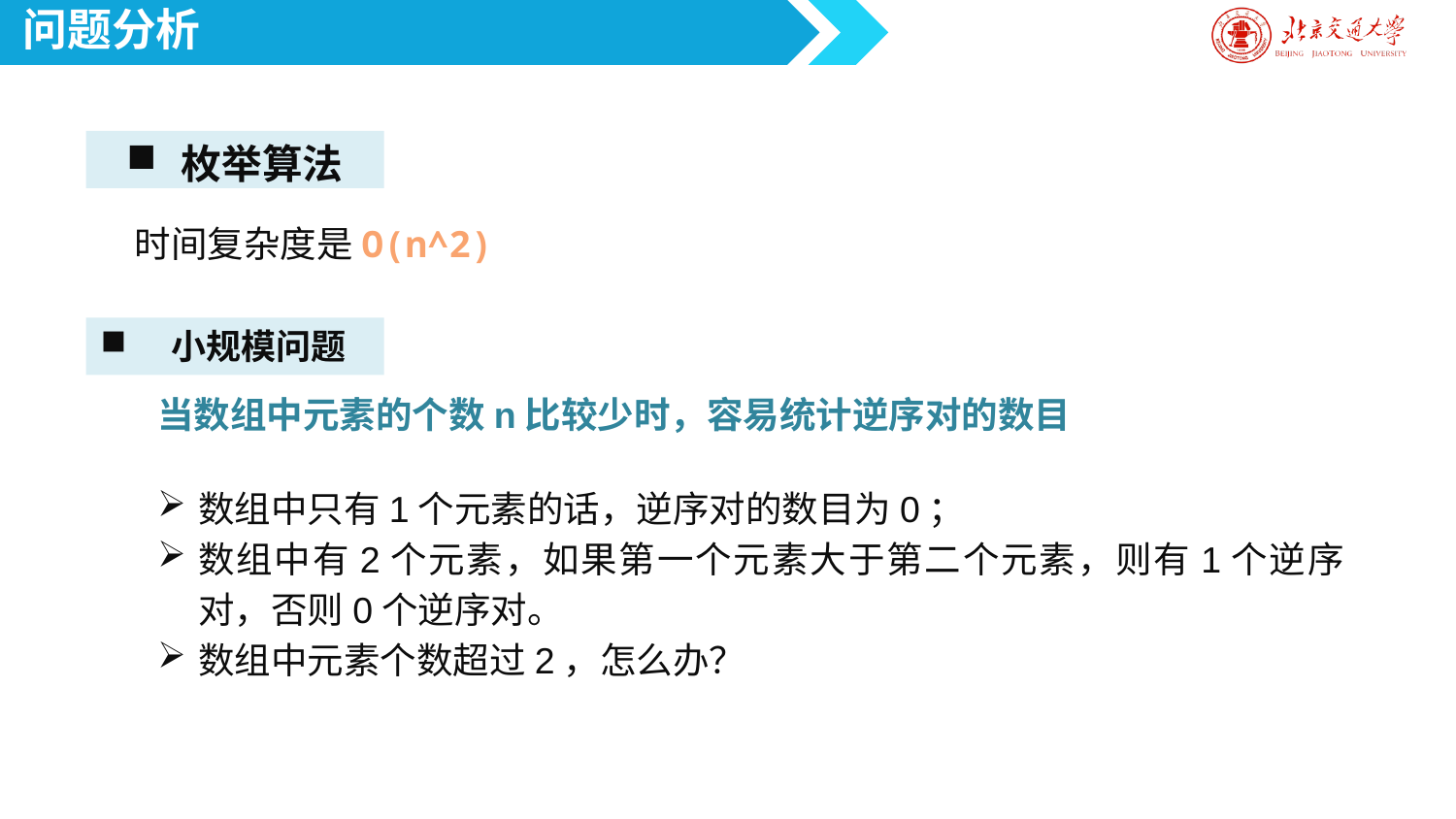

问题分析
枚举算法
时间复杂度是O(n^2)
小规模问题
当数组中元素的个数n比较少时，容易统计逆序对的数目

数组中只有1个元素的话，逆序对的数目为0；
数组中有2个元素，如果第一个元素大于第二个元素，则有1个逆序对，否则0个逆序对。
数组中元素个数超过2，怎么办？